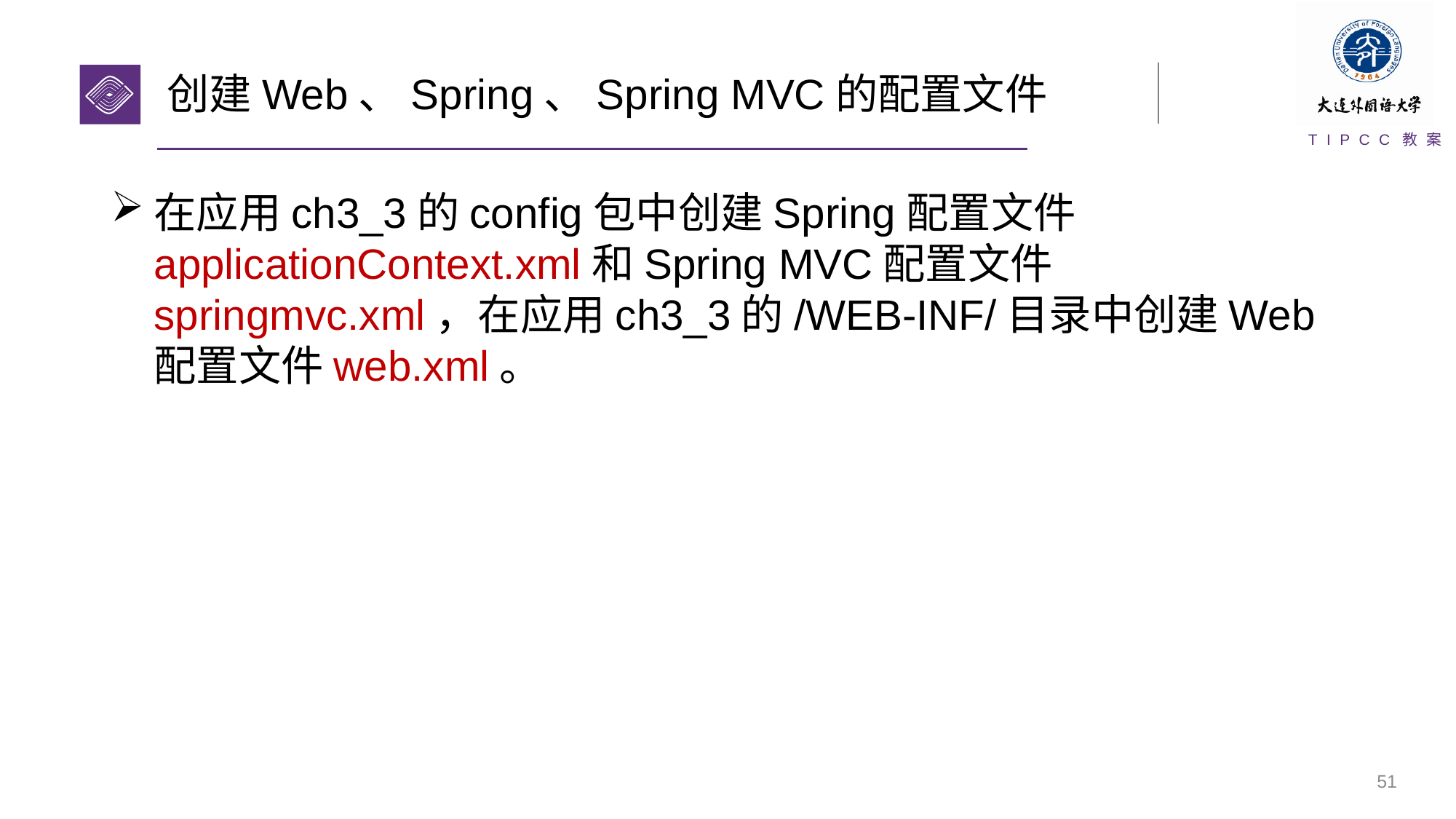

# 创建Web、Spring、Spring MVC的配置文件
在应用ch3_3的config包中创建Spring配置文件applicationContext.xml和Spring MVC配置文件springmvc.xml，在应用ch3_3的/WEB-INF/目录中创建Web配置文件web.xml。
51